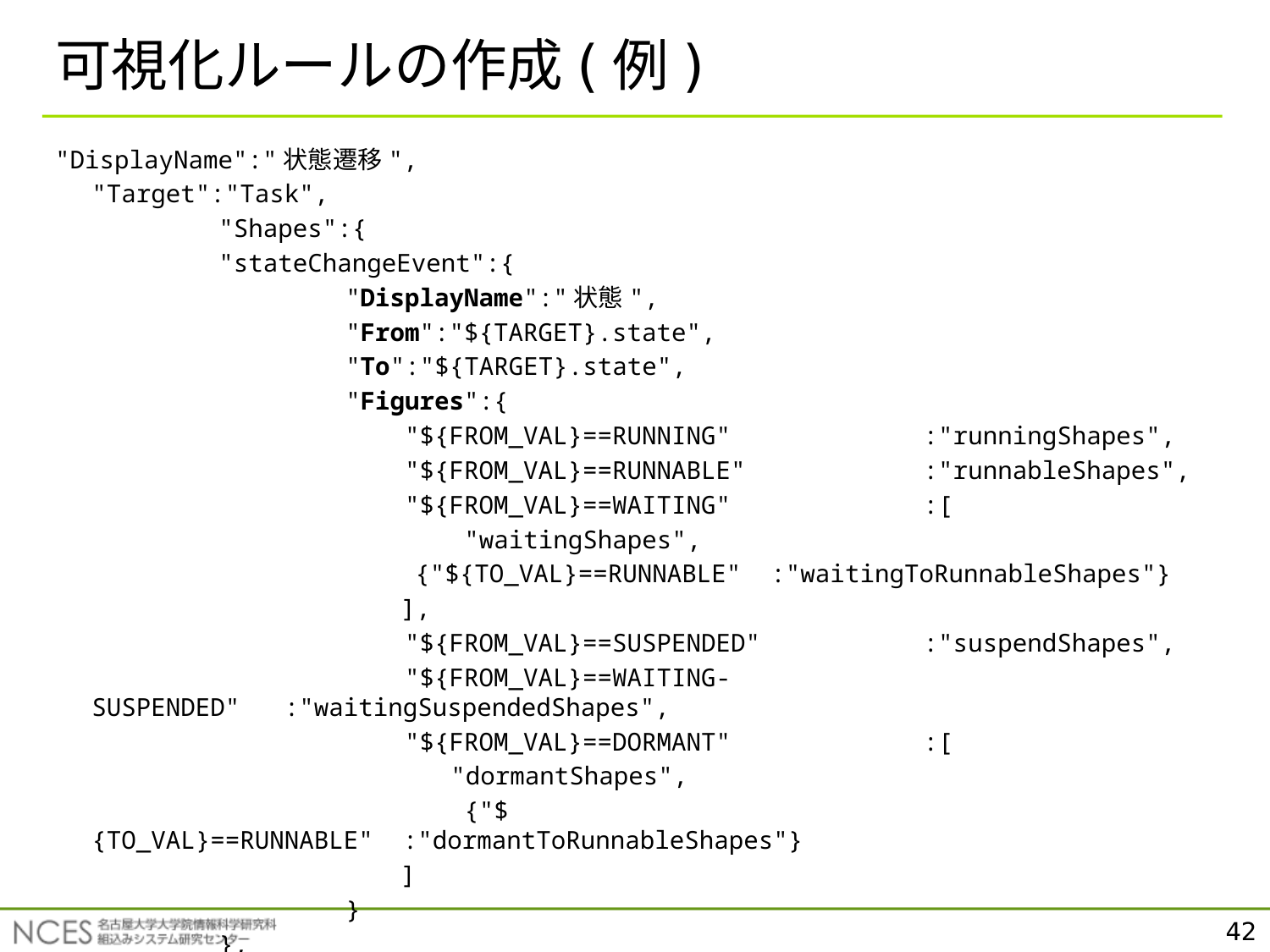

# 可視化ルールの作成(例)
"DisplayName":"状態遷移",
	"Target":"Task",
		"Shapes":{
		"stateChangeEvent":{
			"DisplayName":"状態",
			"From":"${TARGET}.state",
			"To":"${TARGET}.state",
			"Figures":{
			    "${FROM_VAL}==RUNNING"             :"runningShapes",
			    "${FROM_VAL}==RUNNABLE"            :"runnableShapes",
			    "${FROM_VAL}==WAITING"             :[
			        "waitingShapes",
			      　{"${TO_VAL}==RUNNABLE"  :"waitingToRunnableShapes"}
			　　],
			    "${FROM_VAL}==SUSPENDED"           :"suspendShapes",
			    "${FROM_VAL}==WAITING-SUSPENDED"   :"waitingSuspendedShapes",
			    "${FROM_VAL}==DORMANT"             :[
			　　　　"dormantShapes",
			        {"${TO_VAL}==RUNNABLE"  :"dormantToRunnableShapes"}
			　　]
			}
		},

42